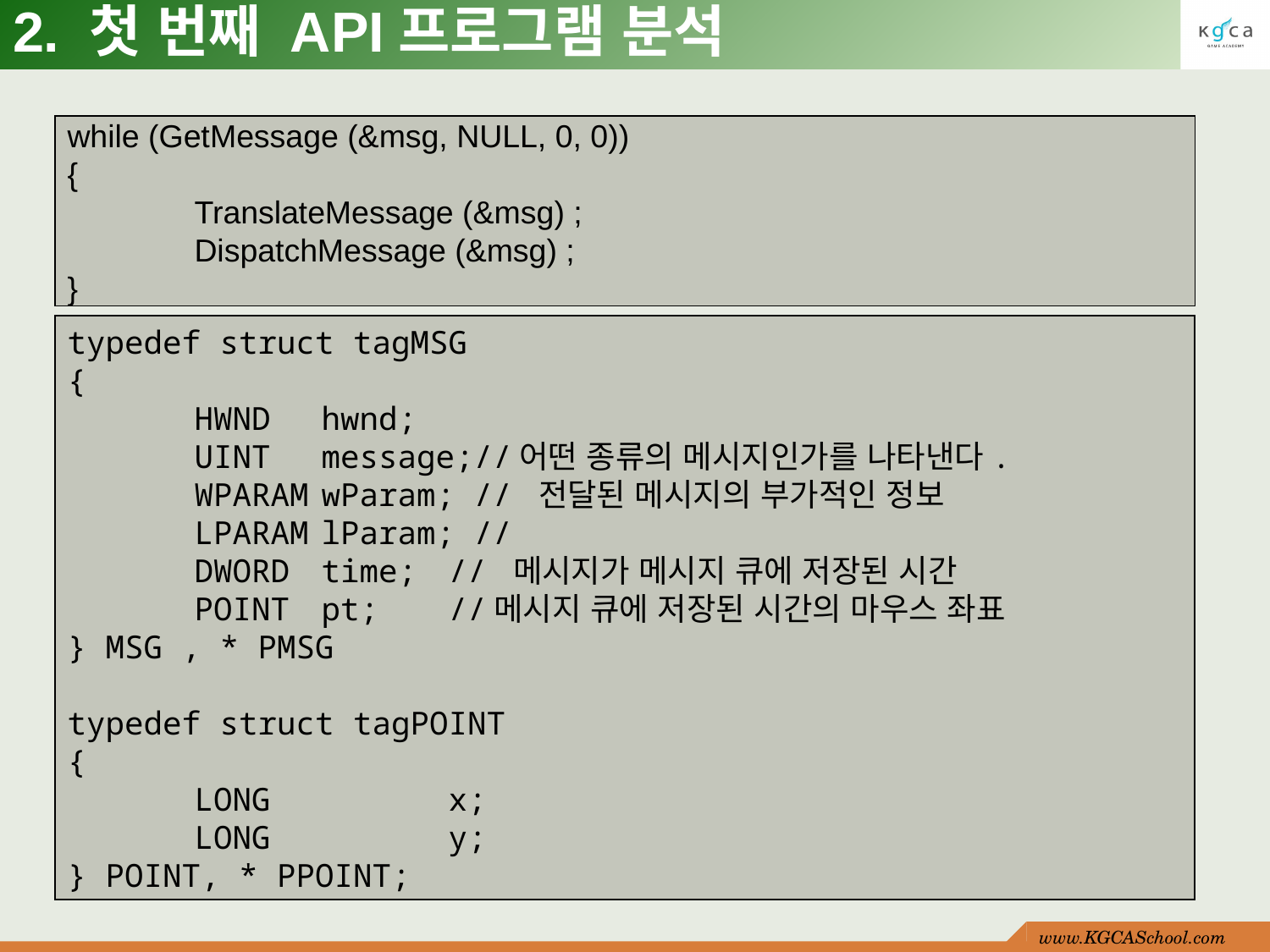

# 2. 첫 번째 API프로그램 분석
while (GetMessage (&msg, NULL, 0, 0))
{
	TranslateMessage (&msg) ;
	DispatchMessage (&msg) ;
}
typedef struct tagMSG
{
	HWND	hwnd;
	UINT	message;//어떤 종류의 메시지인가를 나타낸다.
	WPARAM	wParam; // 전달된 메시지의 부가적인 정보
	LPARAM	lParam; //
	DWORD	time;	// 메시지가 메시지 큐에 저장된 시간
	POINT	pt; 	//메시지 큐에 저장된 시간의 마우스 좌표
} MSG , * PMSG

typedef struct tagPOINT
{
	LONG 		x;
	LONG 		y;
} POINT, * PPOINT;